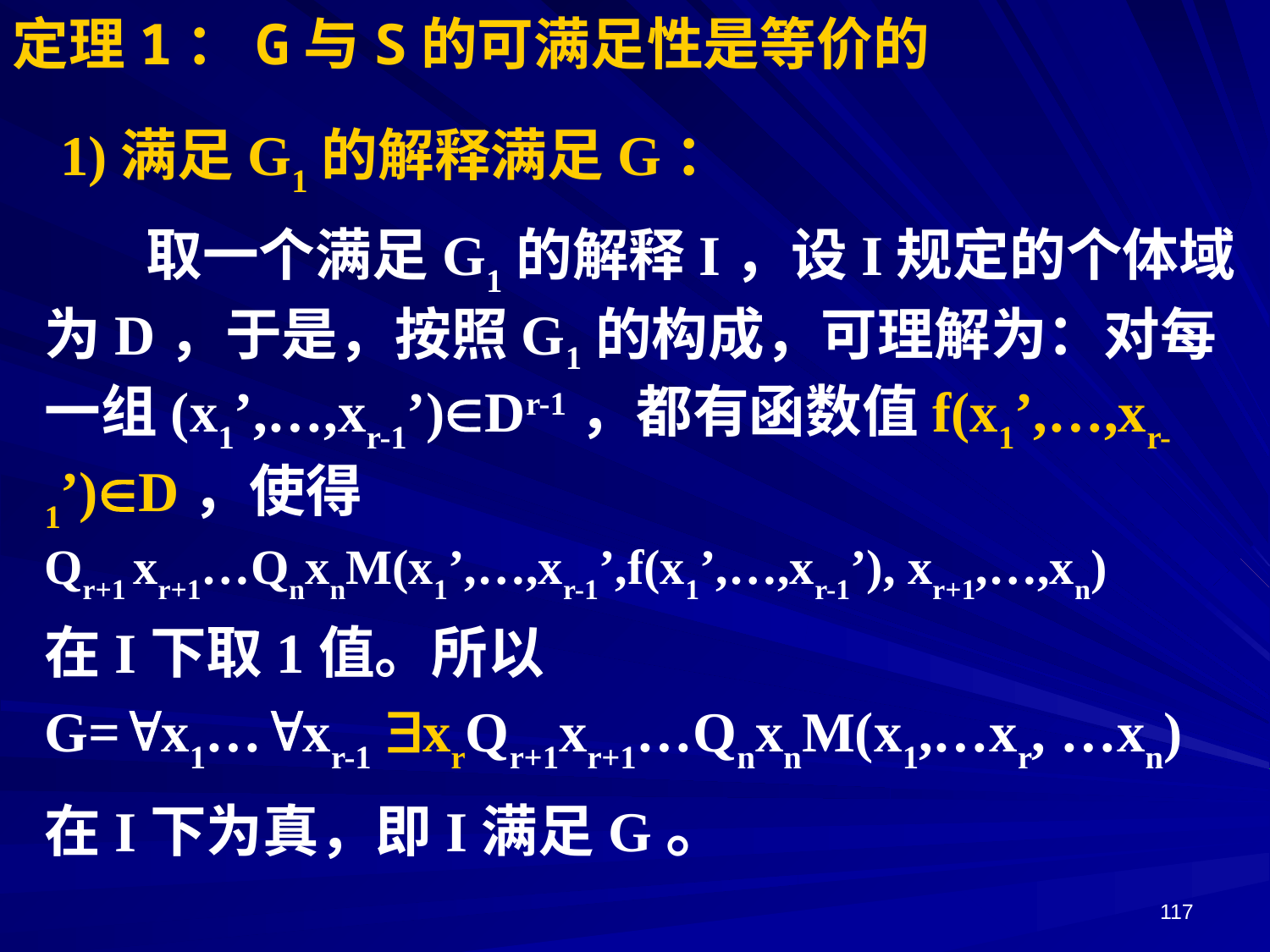

定理1：G与S的可满足性是等价的
 1)满足G1的解释满足G：
      取一个满足G1的解释I，设I规定的个体域为D，于是，按照G1的构成，可理解为：对每一组(x1’,…,xr-1’)∈Dr-1，都有函数值f(x1’,…,xr-1’)∈D，使得
Qr+1 xr+1…QnxnM(x1’,…,xr-1’,f(x1’,…,xr-1’), xr+1,…,xn)
在I下取1值。所以
G=∀x1…∀xr-1 ∃xrQr+1xr+1…QnxnM(x1,…xr, …xn)
在I下为真，即I满足G。
117